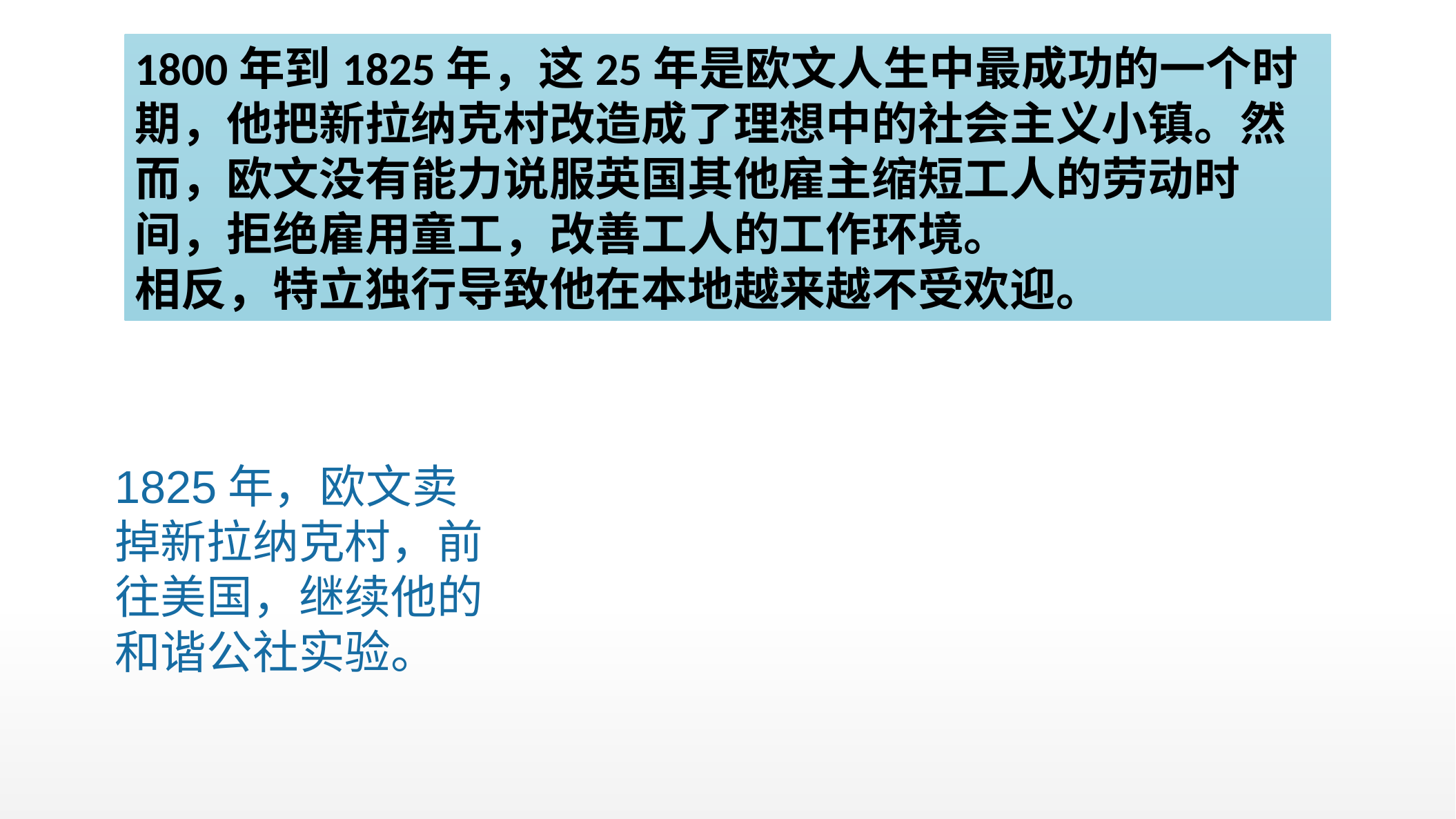

1800年到1825年，这25年是欧文人生中最成功的一个时期，他把新拉纳克村改造成了理想中的社会主义小镇。然而，欧文没有能力说服英国其他雇主缩短工人的劳动时间，拒绝雇用童工，改善工人的工作环境。
相反，特立独行导致他在本地越来越不受欢迎。
1825年，欧文卖掉新拉纳克村，前往美国，继续他的和谐公社实验。